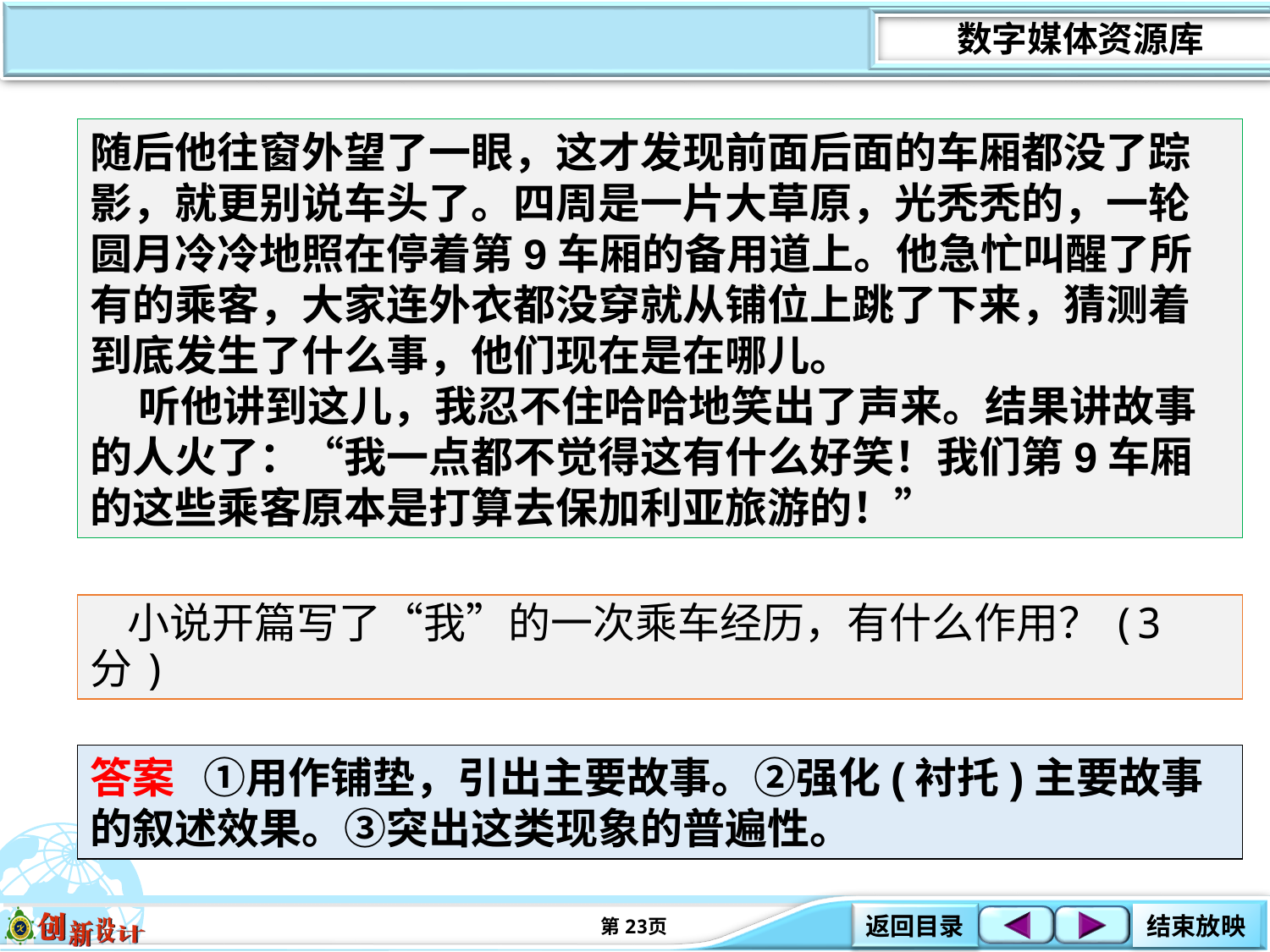

随后他往窗外望了一眼，这才发现前面后面的车厢都没了踪影，就更别说车头了。四周是一片大草原，光秃秃的，一轮圆月冷冷地照在停着第9车厢的备用道上。他急忙叫醒了所有的乘客，大家连外衣都没穿就从铺位上跳了下来，猜测着到底发生了什么事，他们现在是在哪儿。
    听他讲到这儿，我忍不住哈哈地笑出了声来。结果讲故事的人火了：“我一点都不觉得这有什么好笑！我们第9车厢的这些乘客原本是打算去保加利亚旅游的！”
小说开篇写了“我”的一次乘车经历，有什么作用？(3分)
答案   ①用作铺垫，引出主要故事。②强化(衬托)主要故事的叙述效果。③突出这类现象的普遍性。